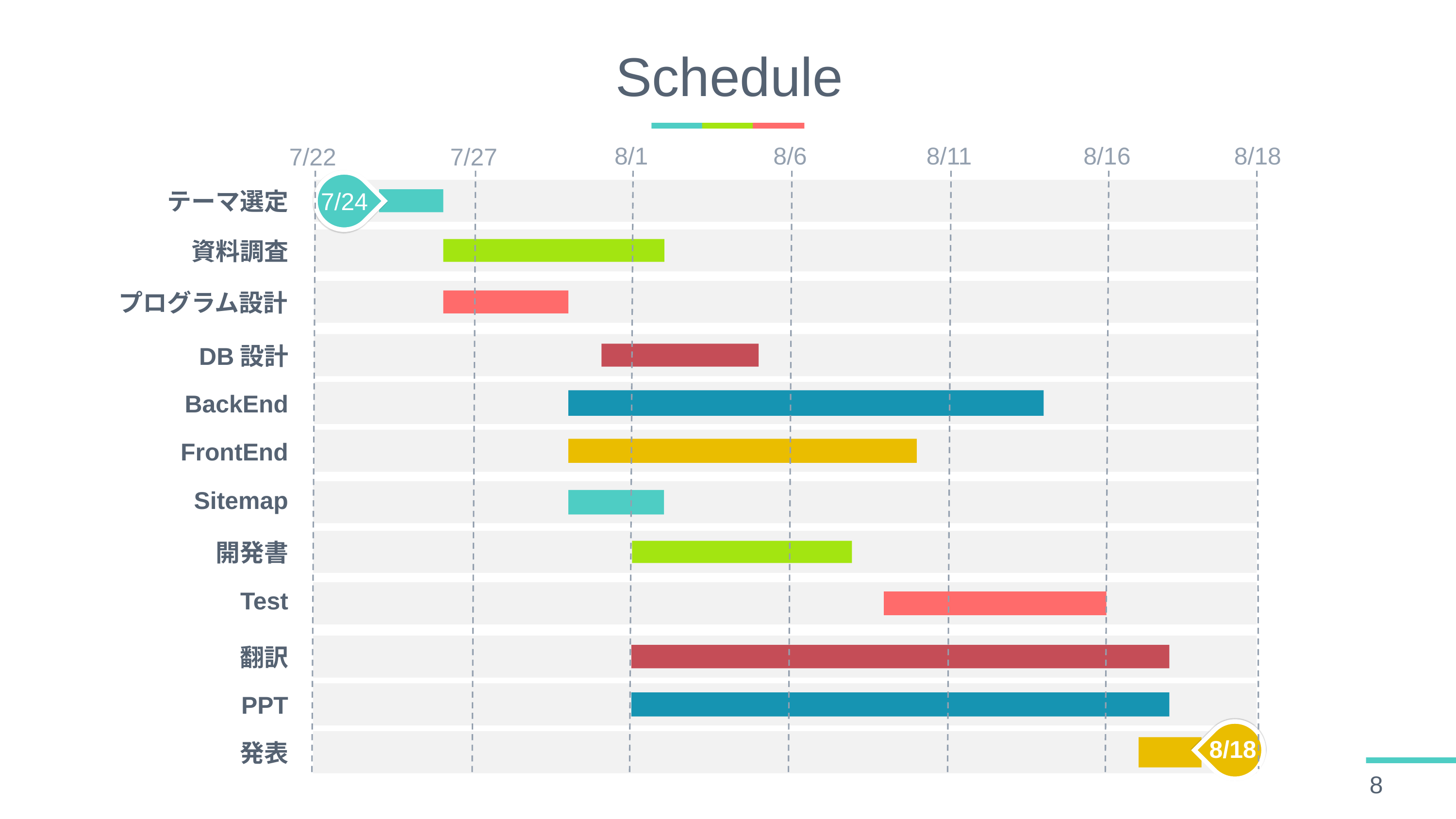

# Schedule
8/6
8/11
8/16
8/18
8/1
7/27
7/22

7/24

テーマ選定

資料調査

プログラム設計

DB設計

BackEnd

FrontEnd

Sitemap

開発書

Test

翻訳

PPT

8/18

発表

8